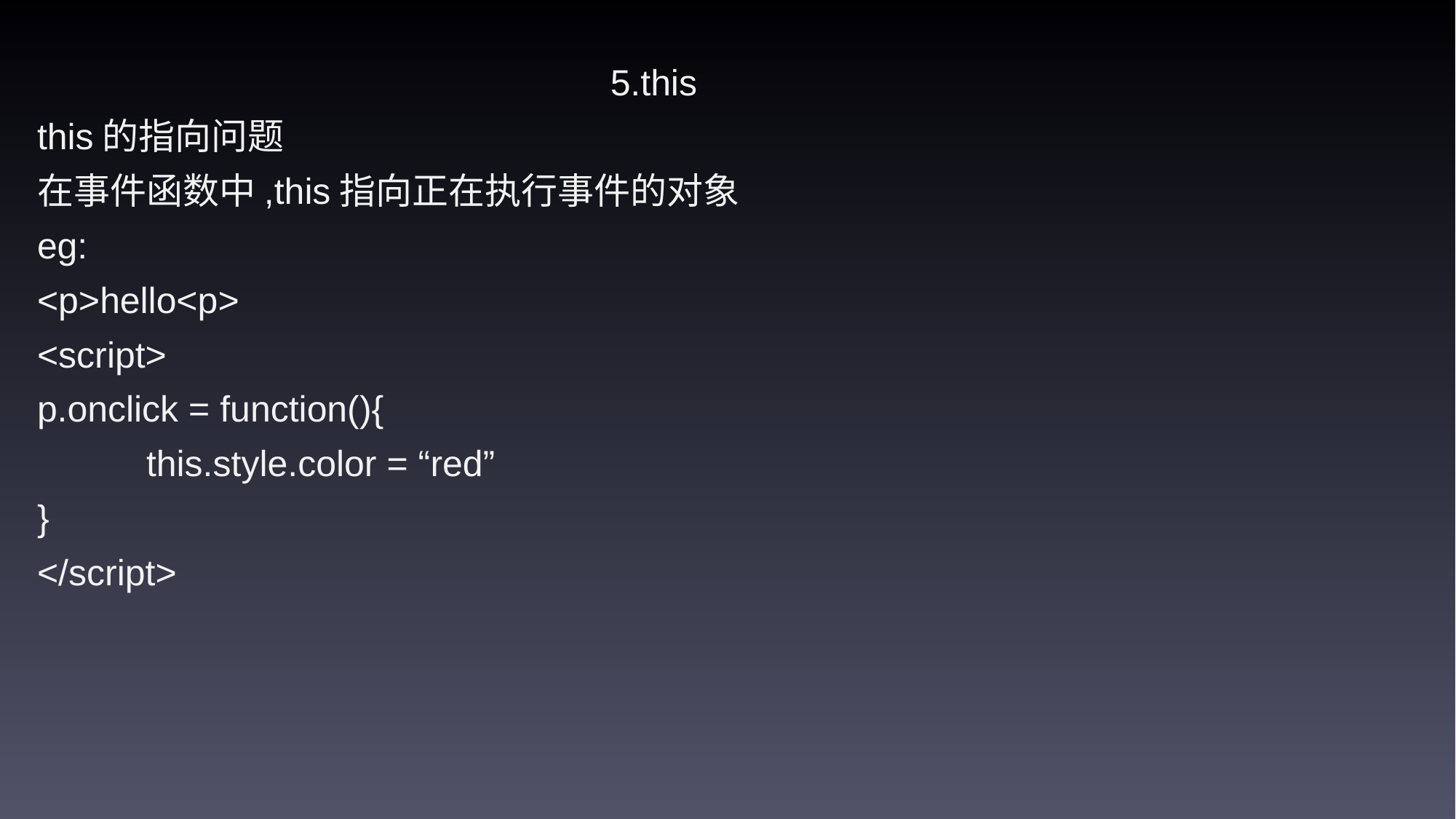

5.this
this的指向问题
在事件函数中,this指向正在执行事件的对象
eg:
<p>hello<p>
<script>
p.onclick = function(){
	this.style.color = “red”
}
</script>